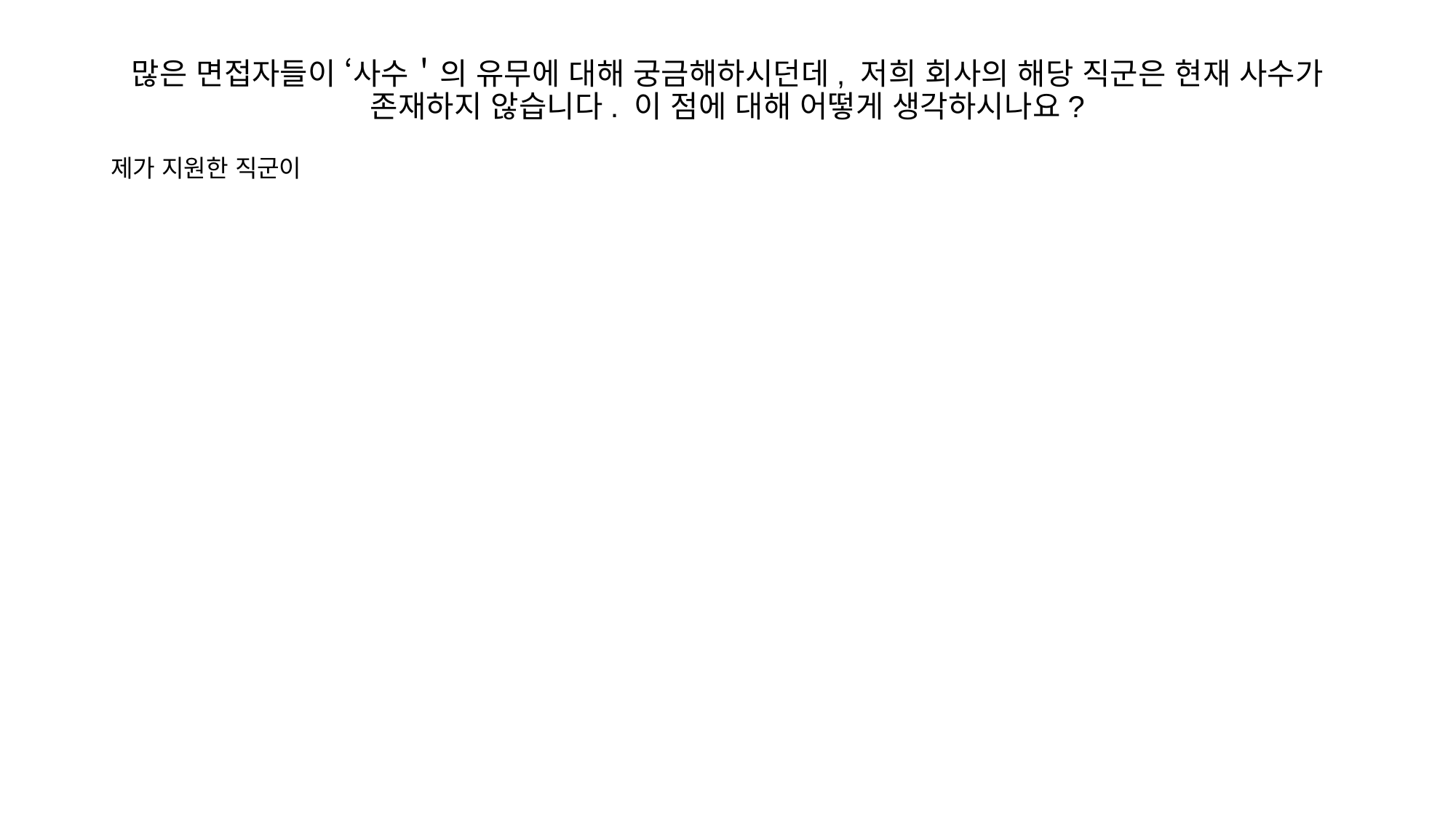

# 많은 면접자들이 ‘사수＇의 유무에 대해 궁금해하시던데, 저희 회사의 해당 직군은 현재 사수가 존재하지 않습니다. 이 점에 대해 어떻게 생각하시나요?
제가 지원한 직군이